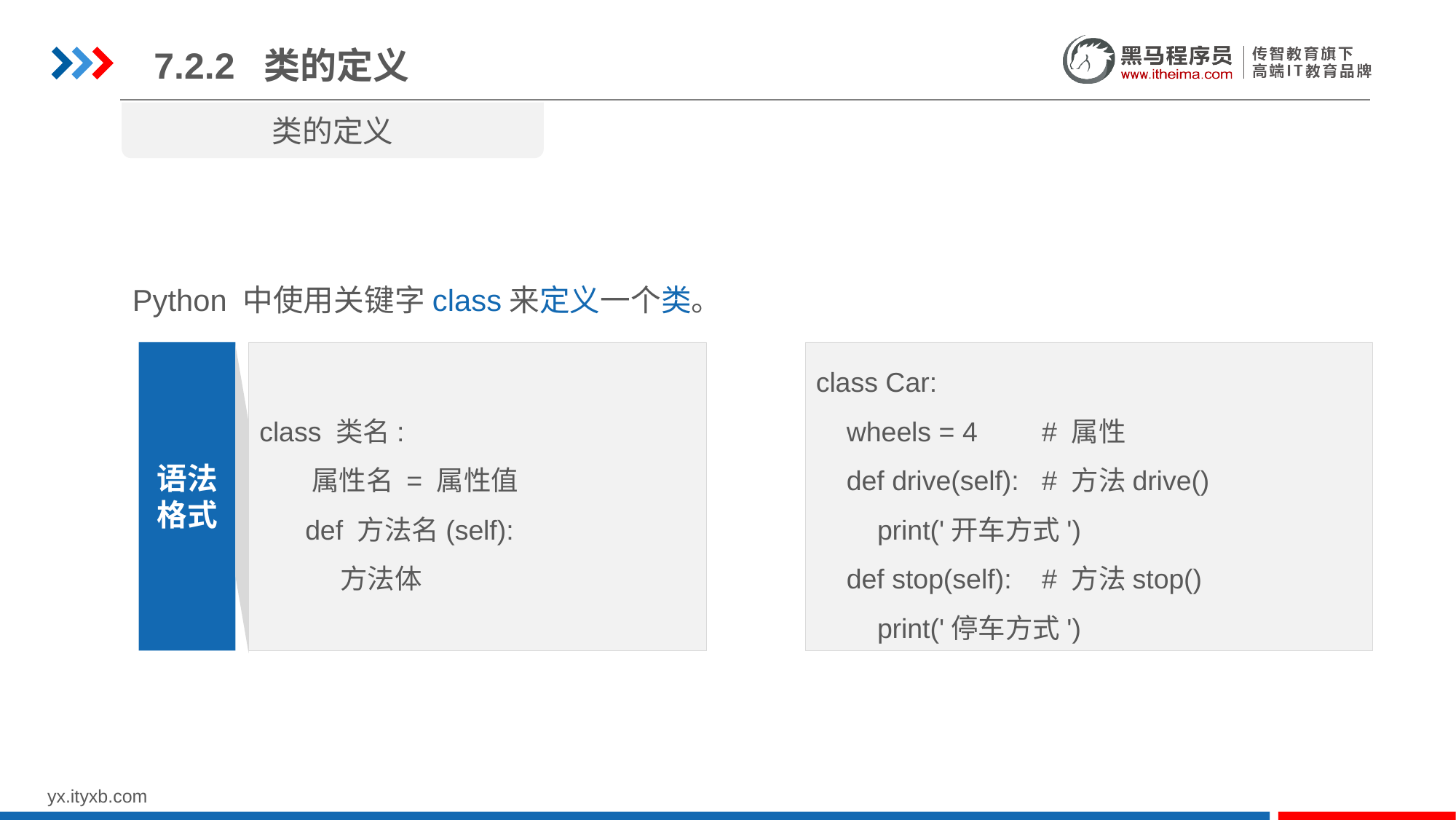

7.2.2  类的定义

类的定义
Python 中使用关键字class来定义一个类。

class 类名:
      属性名 = 属性值
      def 方法名(self):
            方法体

语法
格式
class Car:
    wheels = 4	 # 属性
    def drive(self):	 # 方法drive()
        print('开车方式')
    def stop(self):	 # 方法stop()
        print('停车方式')